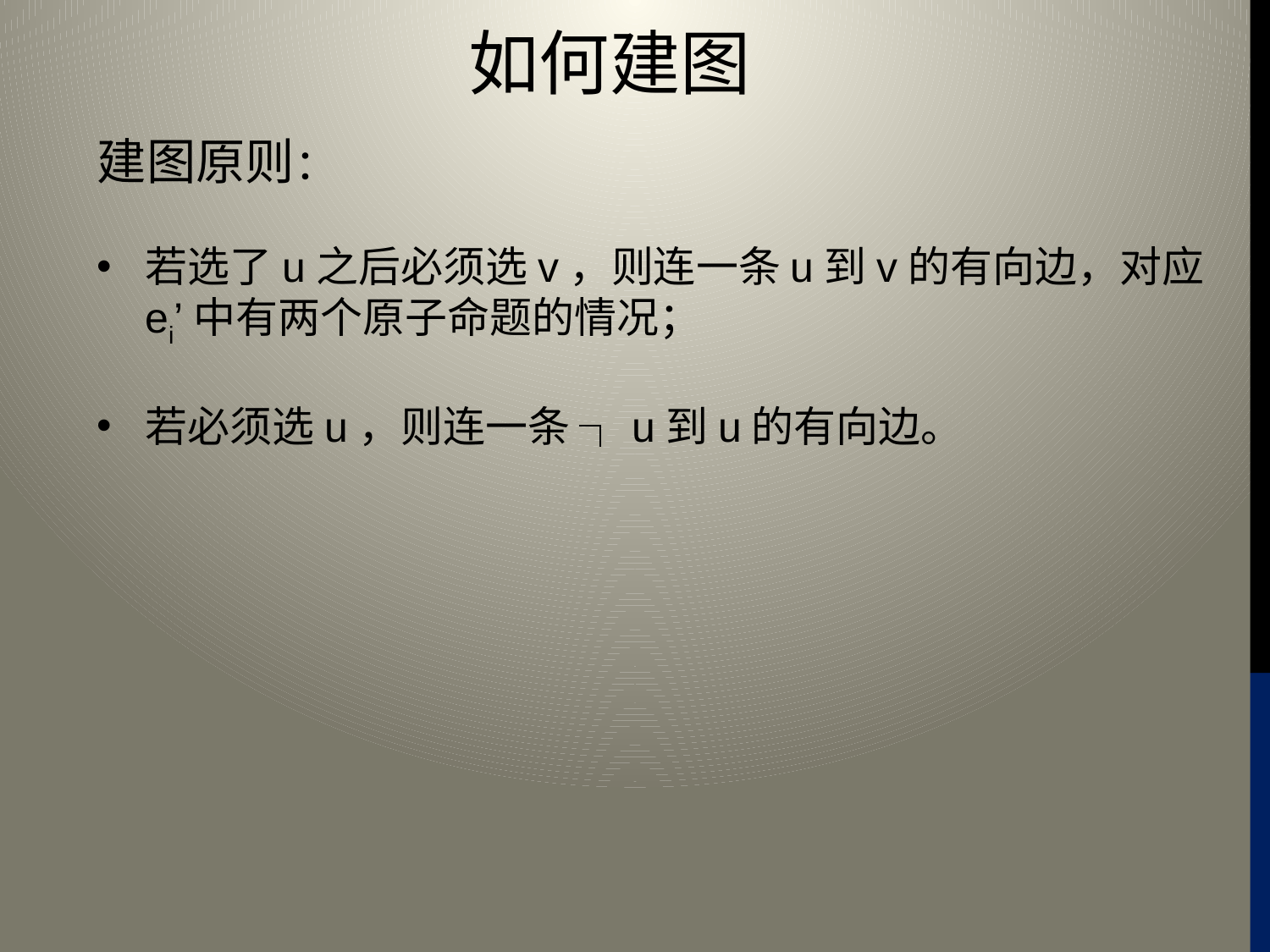

# 如何建图

建图原则：

若选了u之后必须选v，则连一条u到v的有向边，对应ei’中有两个原子命题的情况；

若必须选u，则连一条 ┐u到u的有向边。